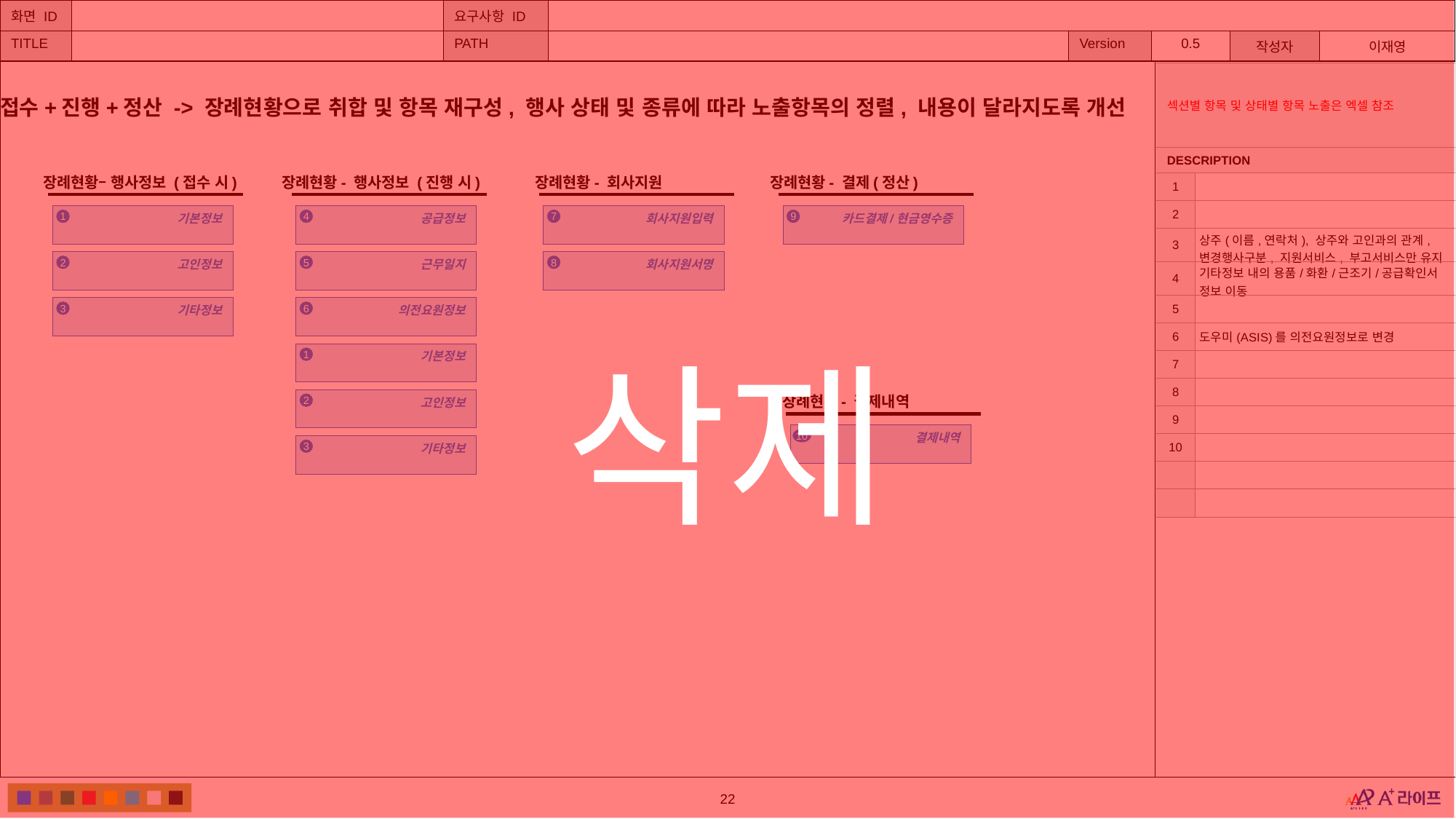

삭제

| 섹션별 항목 및 상태별 항목 노출은 엑셀 참조 |  |
| --- | --- |
| DESCRIPTION |  |
| 1 |  |
| 2 |  |
| 3 | 상주(이름,연락처), 상주와 고인과의 관계, 변경행사구분, 지원서비스, 부고서비스만 유지 |
| 4 | 기타정보 내의 용품/화환/근조기/공급확인서 정보 이동 |
| 5 |  |
| 6 | 도우미(ASIS)를 의전요원정보로 변경 |
| 7 |  |
| 8 |  |
| 9 |  |
| 10 |  |
|  |  |
|  |  |
접수+진행+정산 -> 장례현황으로 취합 및 항목 재구성, 행사 상태 및 종류에 따라 노출항목의 정렬, 내용이 달라지도록 개선
장례현황– 행사정보 (접수 시)
기본정보
1
고인정보
2
기타정보
3
장례현황- 행사정보 (진행 시)
공급정보
4
근무일지
5
의전요원정보
6
기본정보
1
고인정보
2
기타정보
3
장례현황- 회사지원
회사지원입력
7
회사지원서명
8
장례현황- 결제(정산)
카드결제/현금영수증
9
장례현황- 결제내역
결제내역
10